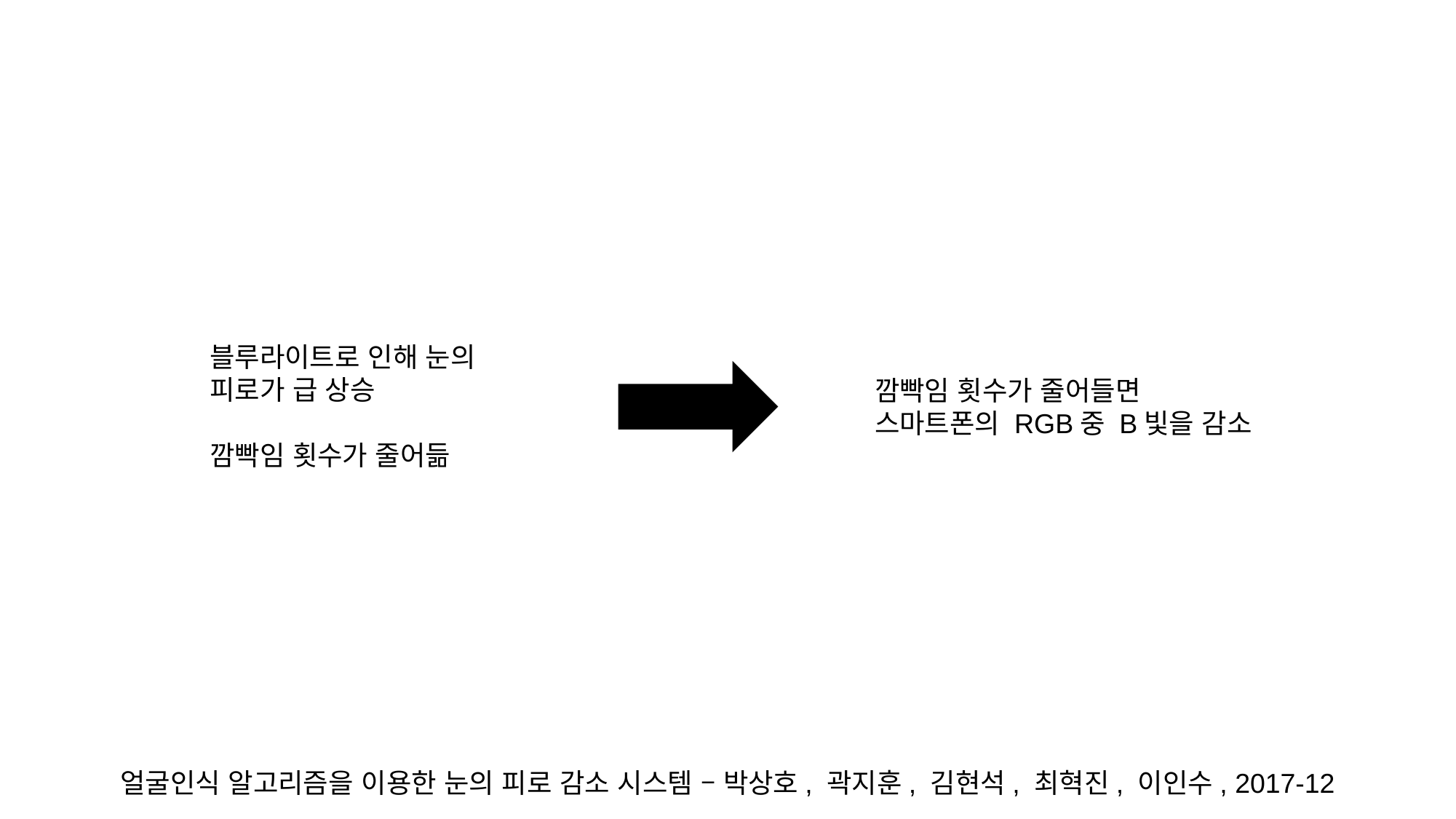

블루라이트로 인해 눈의 피로가 급 상승

깜빡임 횟수가 줄어듦

깜빡임 횟수가 줄어들면 스마트폰의 RGB중 B빛을 감소
얼굴인식 알고리즘을 이용한 눈의 피로 감소 시스템 – 박상호, 곽지훈, 김현석, 최혁진, 이인수, 2017-12